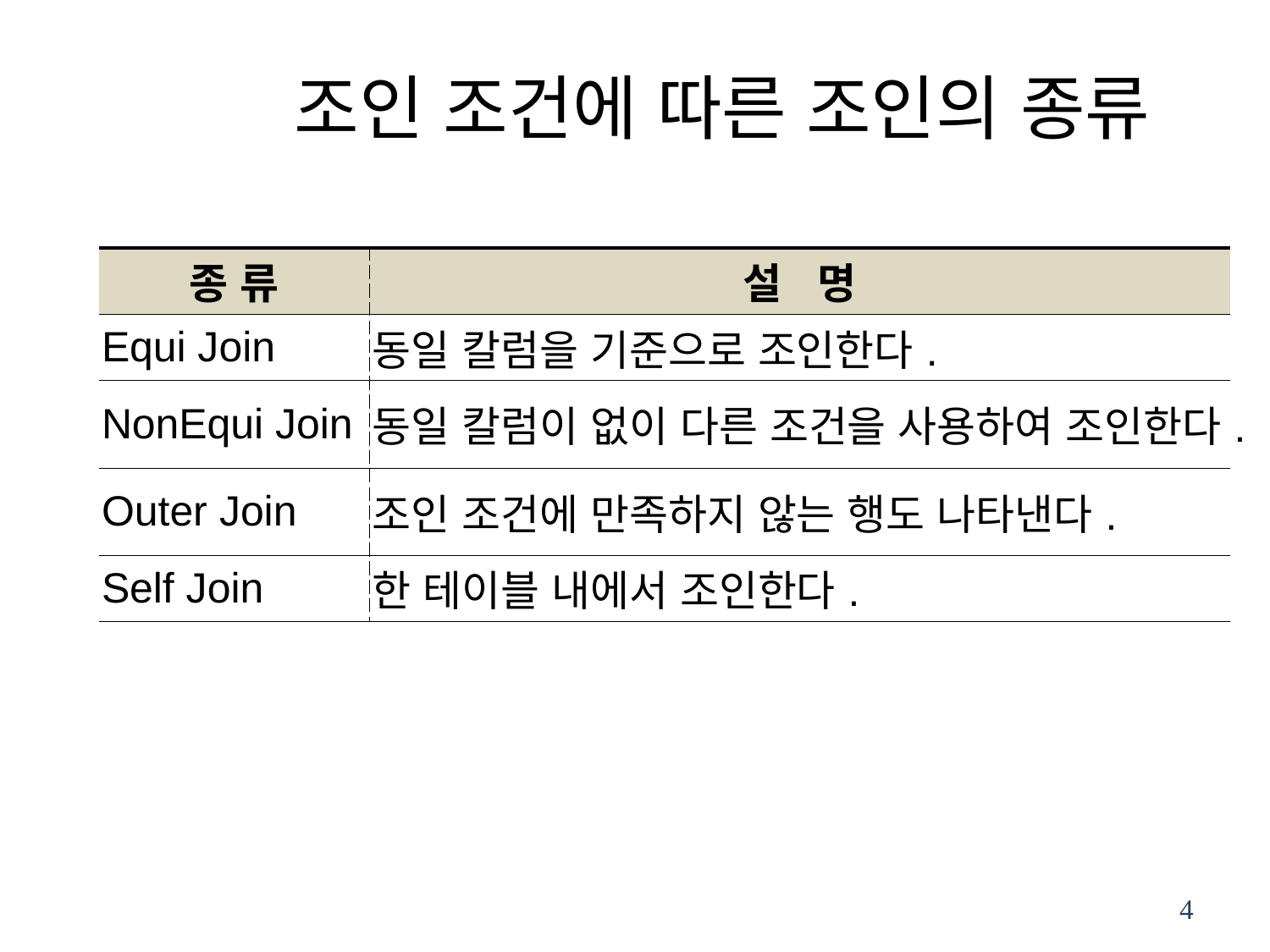

# 조인 조건에 따른 조인의 종류
| 종 류 | 설 명 |
| --- | --- |
| Equi Join | 동일 칼럼을 기준으로 조인한다. |
| NonEqui Join | 동일 칼럼이 없이 다른 조건을 사용하여 조인한다. |
| Outer Join | 조인 조건에 만족하지 않는 행도 나타낸다. |
| Self Join | 한 테이블 내에서 조인한다. |
4